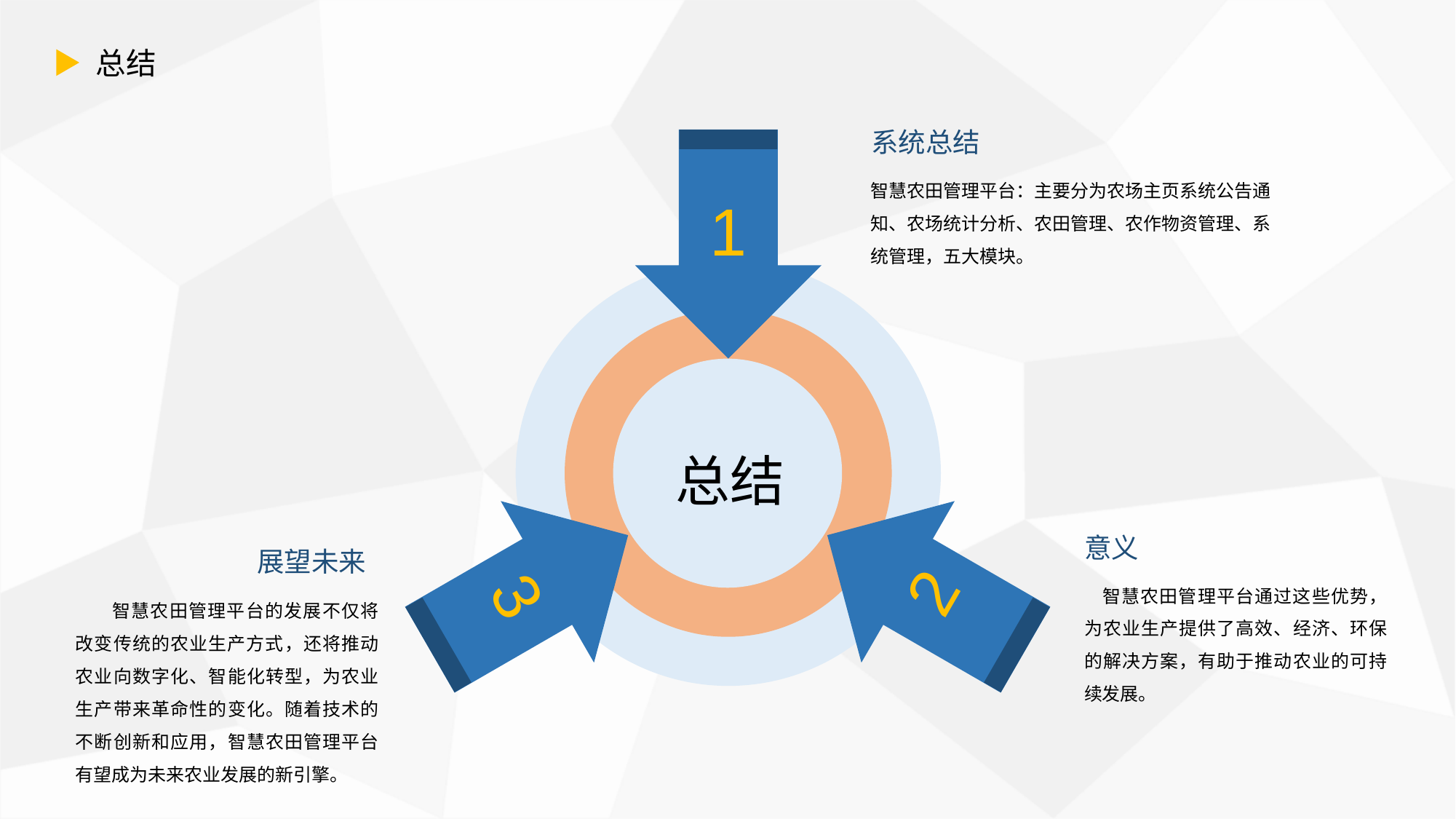

总结

系统总结

1

总结

3

2
智慧农田管理平台：主要分为农场主页系统公告通知、农场统计分析、农田管理、农作物资管理、系统管理，五大模块。
意义
展望未来
智慧农田管理平台通过这些优势，为农业生产提供了高效、经济、环保的解决方案，有助于推动农业的可持续发展。
智慧农田管理平台的发展不仅将改变传统的农业生产方式，还将推动农业向数字化、智能化转型，为农业生产带来革命性的变化。随着技术的不断创新和应用，智慧农田管理平台有望成为未来农业发展的新引擎。